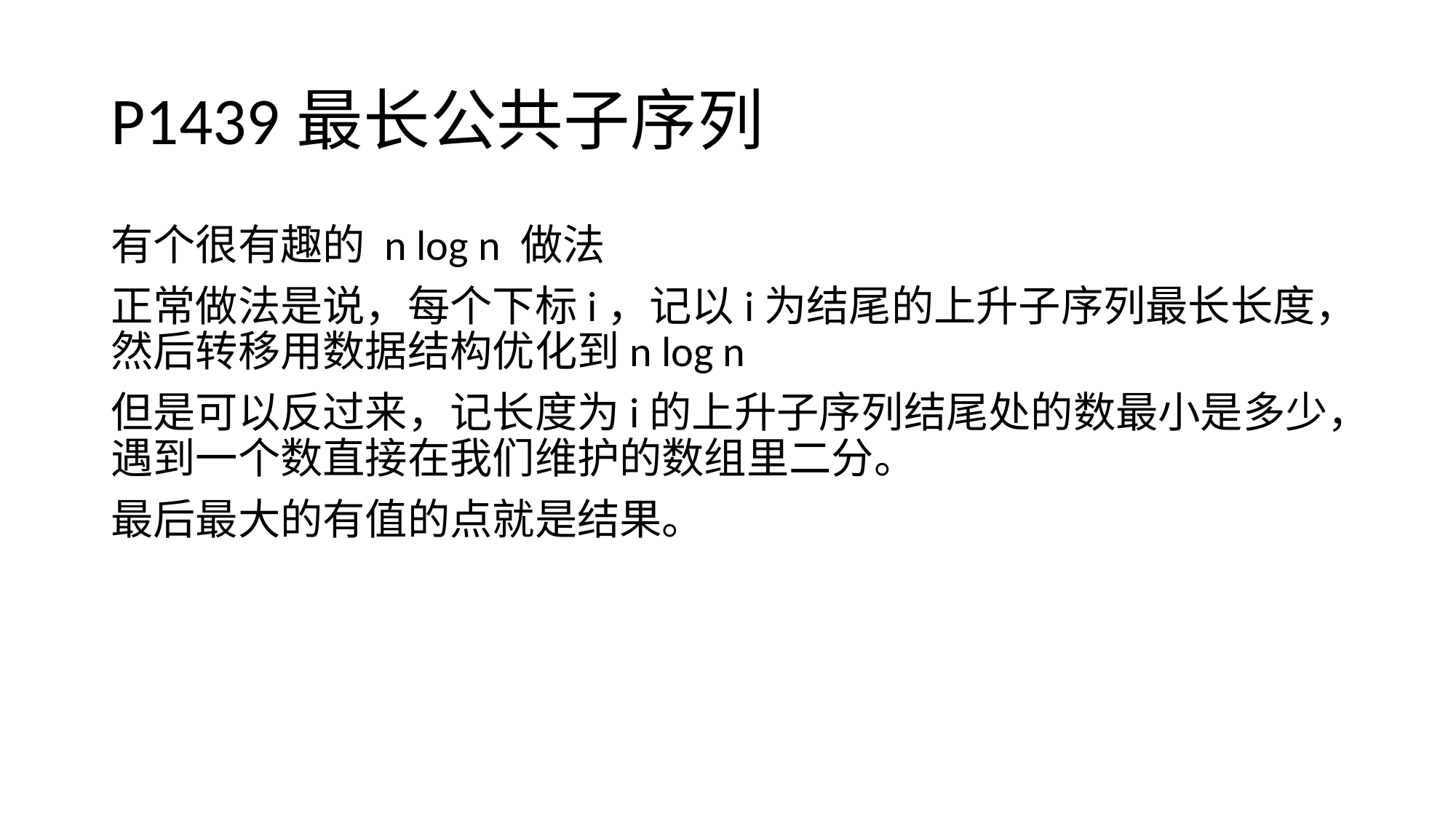

# P1439最长公共子序列
有个很有趣的 n log n 做法
正常做法是说，每个下标i，记以i为结尾的上升子序列最长长度，然后转移用数据结构优化到n log n
但是可以反过来，记长度为i的上升子序列结尾处的数最小是多少，遇到一个数直接在我们维护的数组里二分。
最后最大的有值的点就是结果。